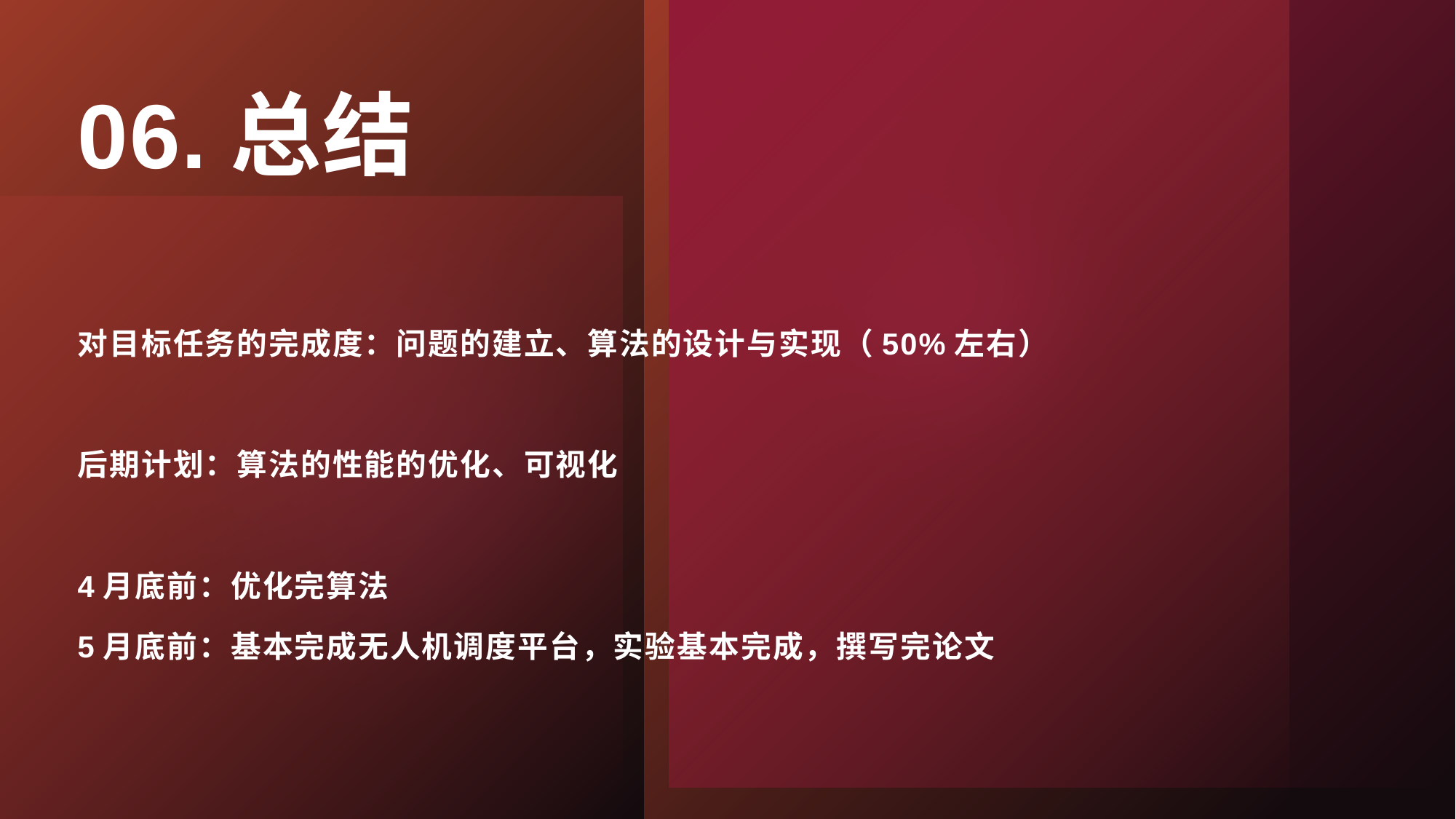

# 06.总结
对目标任务的完成度：问题的建立、算法的设计与实现（50%左右）

后期计划：算法的性能的优化、可视化

4月底前：优化完算法
5月底前：基本完成无人机调度平台，实验基本完成，撰写完论文